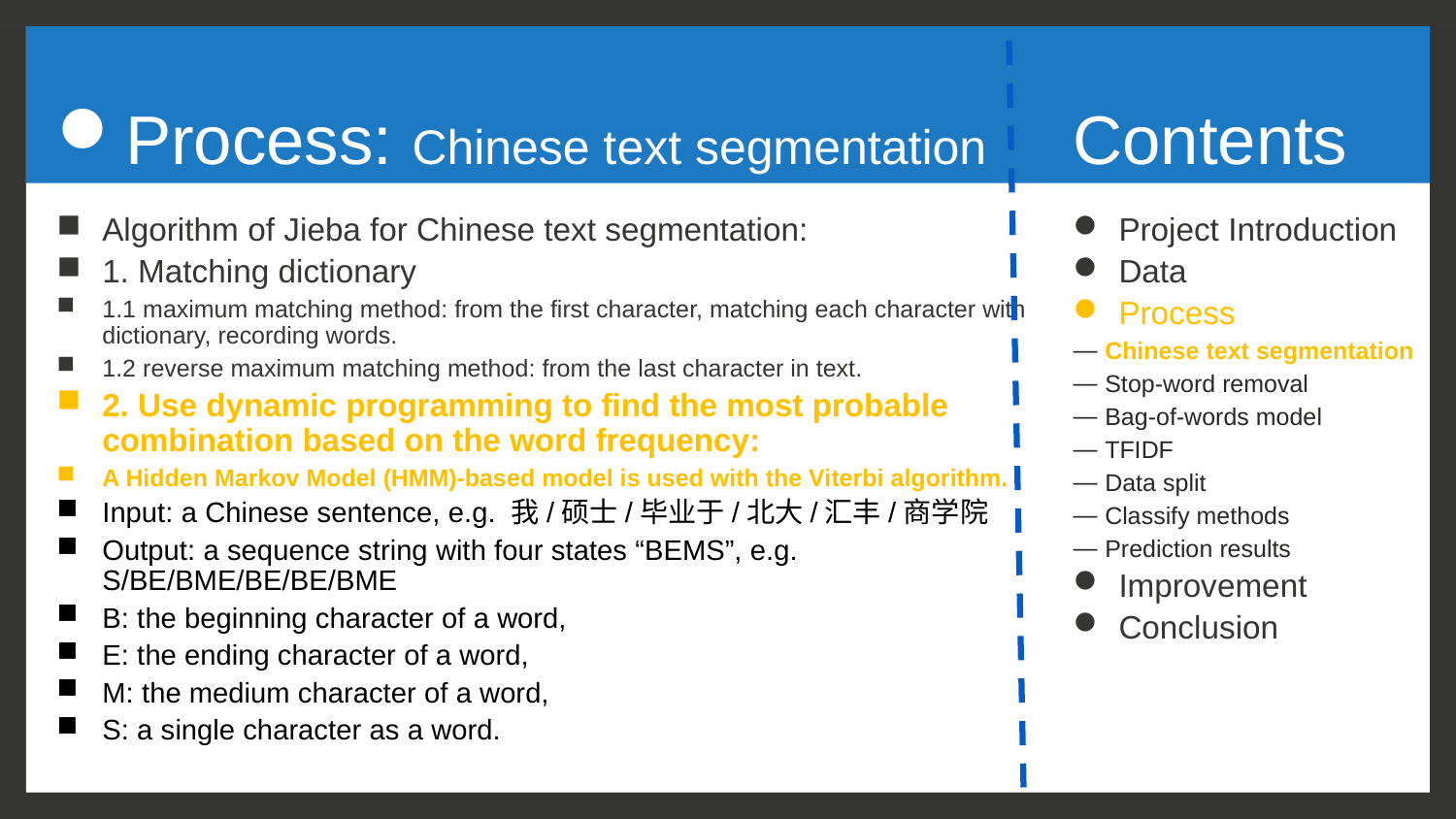

# Process: Chinese text segmentation
Contents
Algorithm of Jieba for Chinese text segmentation:
1. Matching dictionary
1.1 maximum matching method: from the first character, matching each character with dictionary, recording words.
1.2 reverse maximum matching method: from the last character in text.
2. Use dynamic programming to find the most probable combination based on the word frequency:
A Hidden Markov Model (HMM)-based model is used with the Viterbi algorithm.
Input: a Chinese sentence, e.g. 我/硕士/毕业于/北大/汇丰/商学院
Output: a sequence string with four states “BEMS”, e.g. S/BE/BME/BE/BE/BME
B: the beginning character of a word,
E: the ending character of a word,
M: the medium character of a word,
S: a single character as a word.

Project Introduction
Data
Process
Chinese text segmentation
Stop-word removal
Bag-of-words model
TFIDF
Data split
Classify methods
Prediction results
Improvement
Conclusion